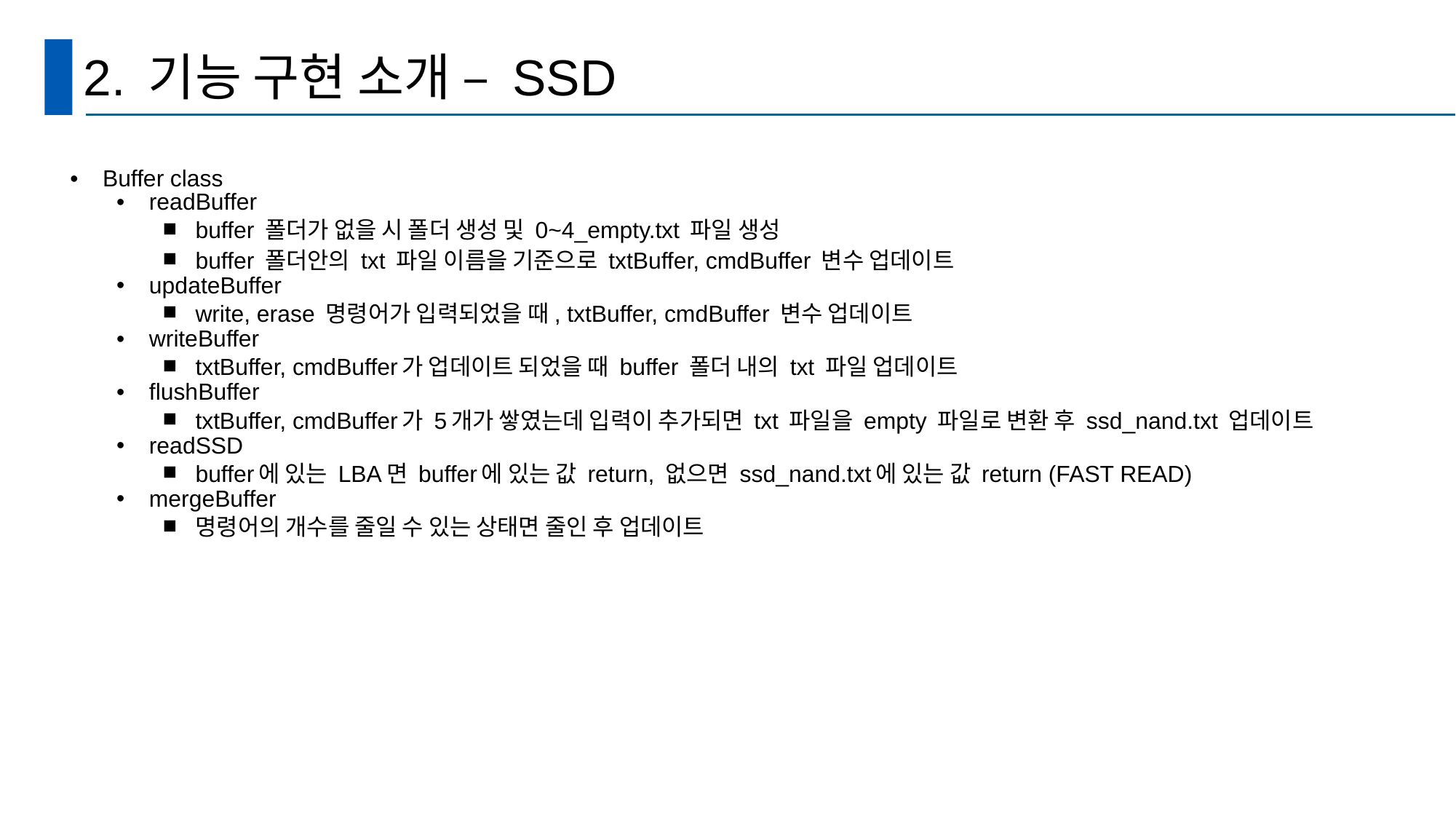

# 2. 기능 구현 소개 – SSD

Buffer class
readBuffer
buffer 폴더가 없을 시 폴더 생성 및 0~4_empty.txt 파일 생성
buffer 폴더안의 txt 파일 이름을 기준으로 txtBuffer, cmdBuffer 변수 업데이트
updateBuffer
write, erase 명령어가 입력되었을 때, txtBuffer, cmdBuffer 변수 업데이트
writeBuffer
txtBuffer, cmdBuffer가 업데이트 되었을 때 buffer 폴더 내의 txt 파일 업데이트
flushBuffer
txtBuffer, cmdBuffer가 5개가 쌓였는데 입력이 추가되면 txt 파일을 empty 파일로 변환 후 ssd_nand.txt 업데이트
readSSD
buffer에 있는 LBA면 buffer에 있는 값 return, 없으면 ssd_nand.txt에 있는 값 return (FAST READ)
mergeBuffer
명령어의 개수를 줄일 수 있는 상태면 줄인 후 업데이트